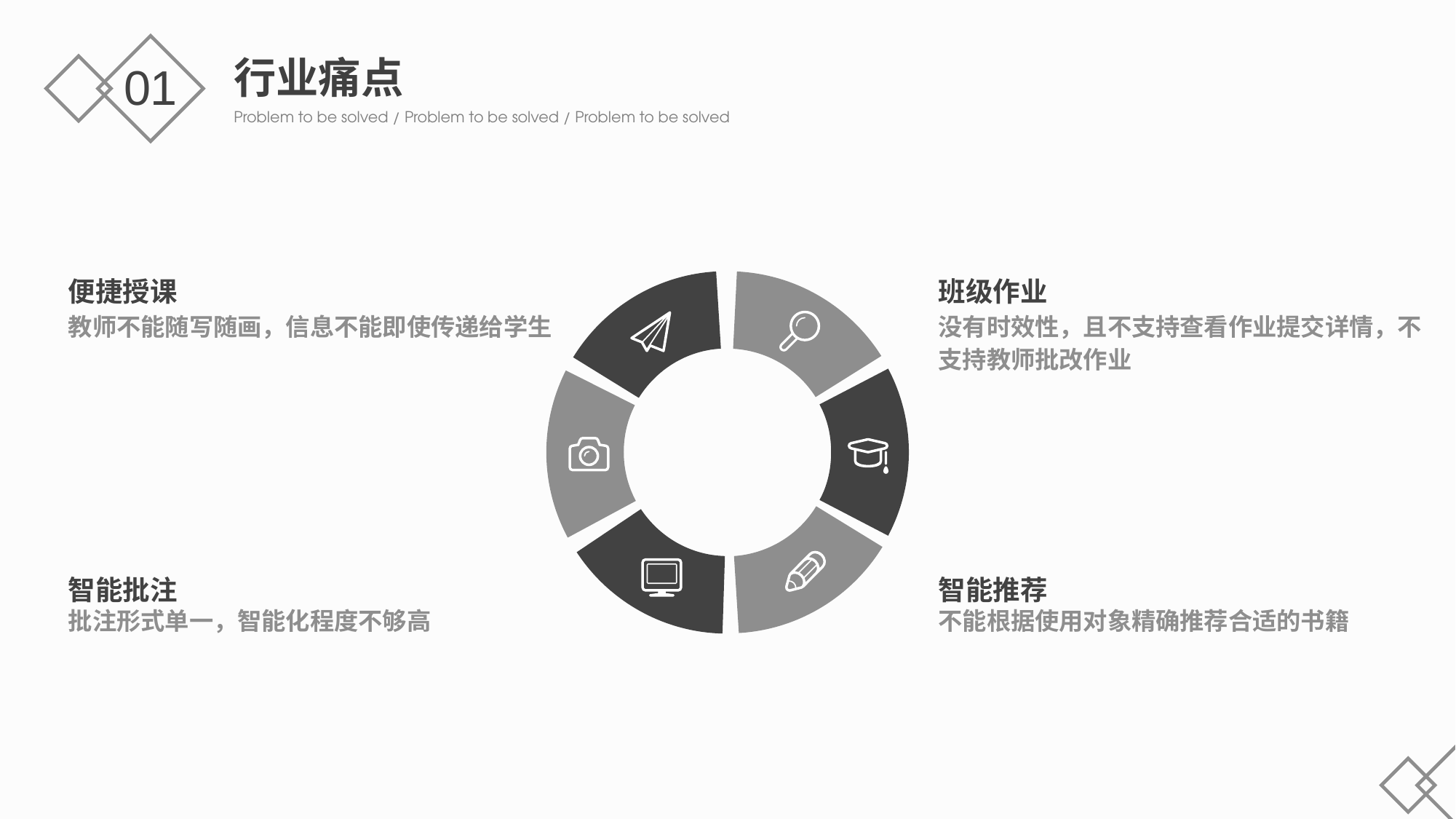

行业痛点
Problem to be solved / Problem to be solved / Problem to be solved
01

便捷授课
教师不能随写随画，信息不能即使传递给学生
智能批注
批注形式单一，智能化程度不够高
班级作业
没有时效性，且不支持查看作业提交详情，不支持教师批改作业

智能推荐
不能根据使用对象精确推荐合适的书籍